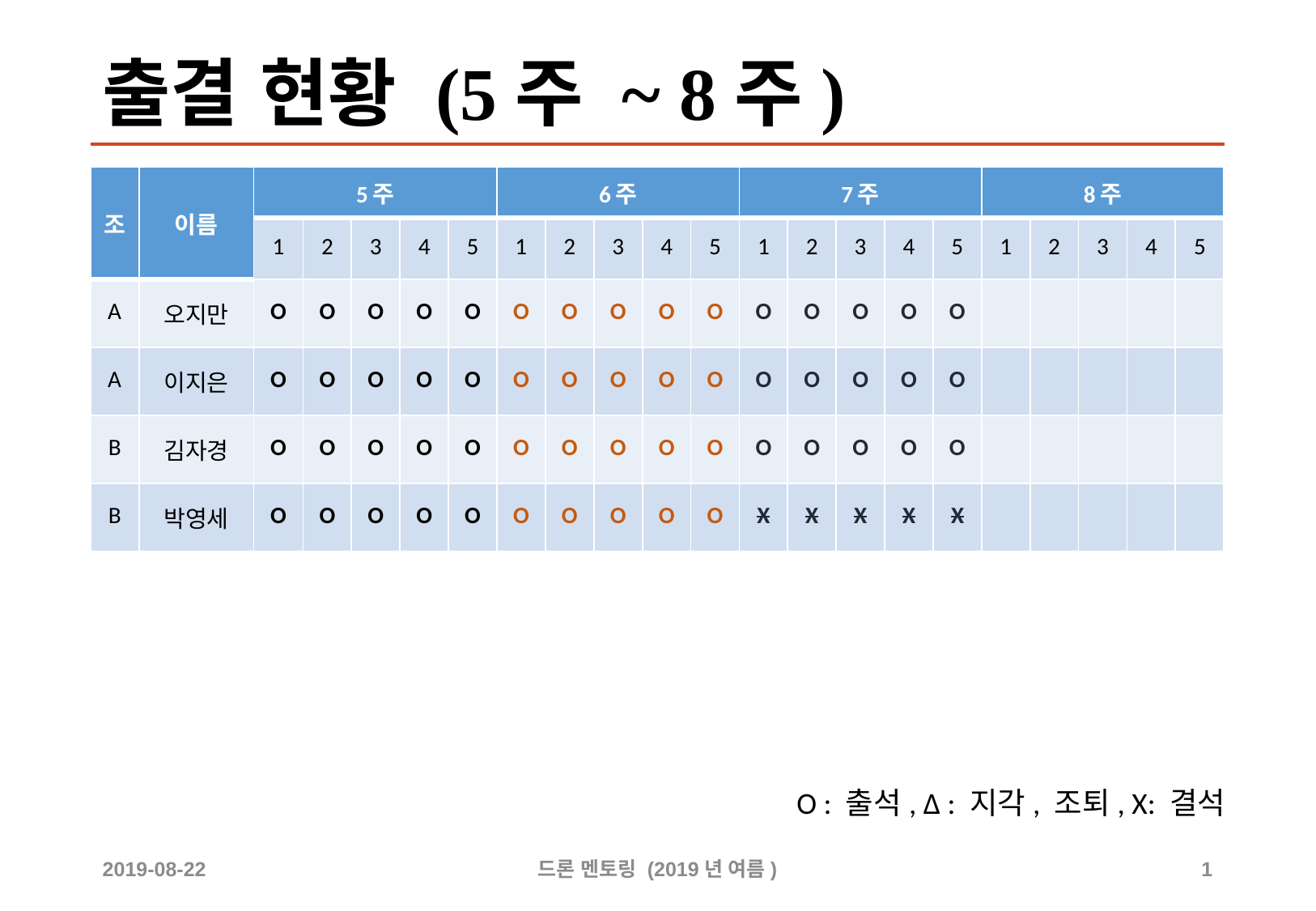

# 출결 현황 (5주 ~ 8주)
| 조 | 이름 | 5주 |  |  |  |  | 6주 |  |  |  |  | 7주 |  |  |  |  | 8주 |  |  |  |  |
| --- | --- | --- | --- | --- | --- | --- | --- | --- | --- | --- | --- | --- | --- | --- | --- | --- | --- | --- | --- | --- | --- |
|  |  | 1 | 2 | 3 | 4 | 5 | 1 | 2 | 3 | 4 | 5 | 1 | 2 | 3 | 4 | 5 | 1 | 2 | 3 | 4 | 5 |
| A | 오지만 | O | O | O | O | O | O | O | O | O | O | O | O | O | O | O |  |  |  |  |  |
| A | 이지은 | O | O | O | O | O | O | O | O | O | O | O | O | O | O | O |  |  |  |  |  |
| B | 김자경 | O | O | O | O | O | O | O | O | O | O | O | O | O | O | O |  |  |  |  |  |
| B | 박영세 | O | O | O | O | O | O | O | O | O | O | X | X | X | X | X |  |  |  |  |  |
O : 출석, Δ : 지각, 조퇴, X: 결석
2019-08-22
드론 멘토링 (2019년 여름)
1